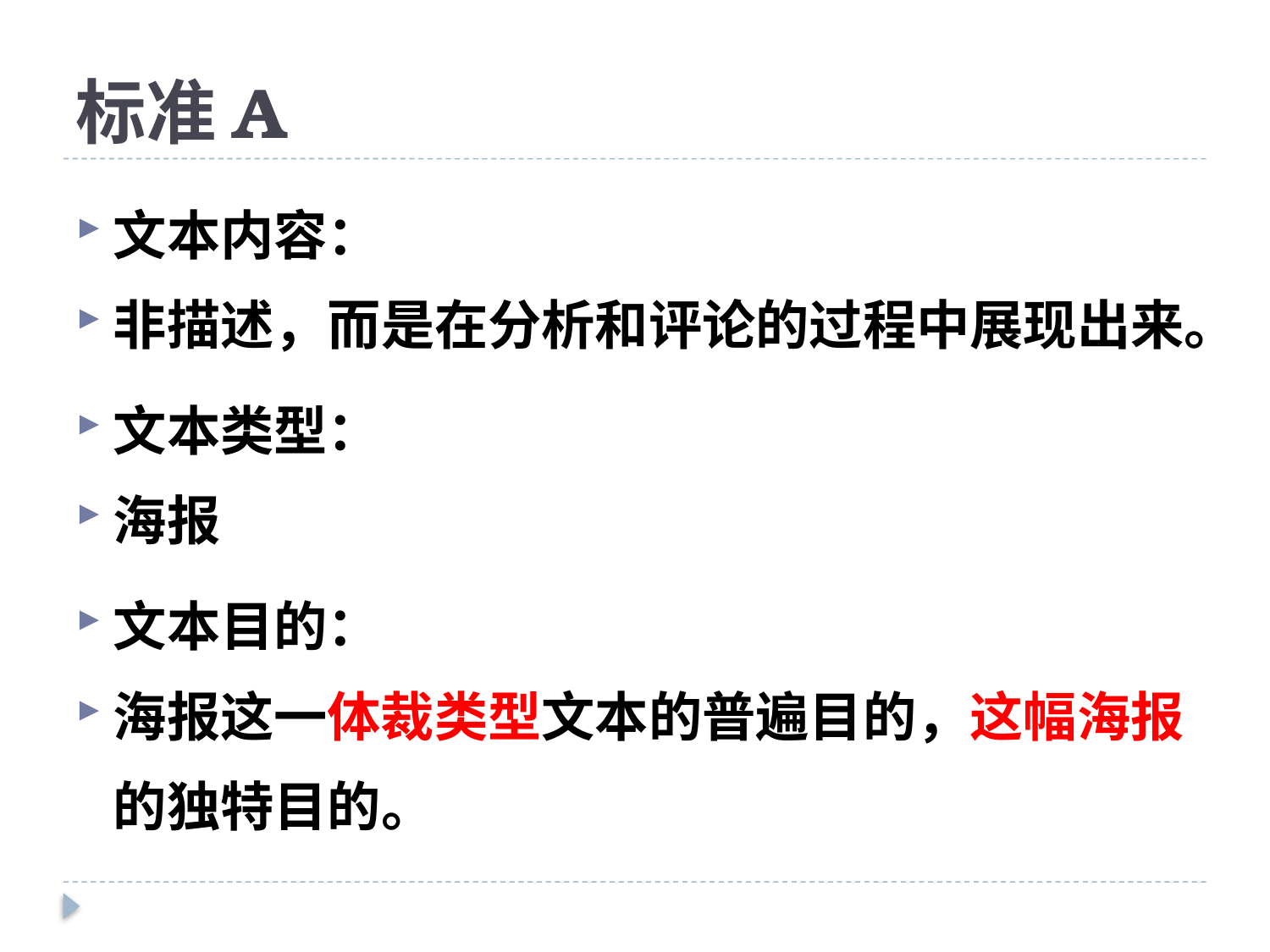

# 标准A
文本内容：
非描述，而是在分析和评论的过程中展现出来。
文本类型：
海报
文本目的：
海报这一体裁类型文本的普遍目的，这幅海报的独特目的。